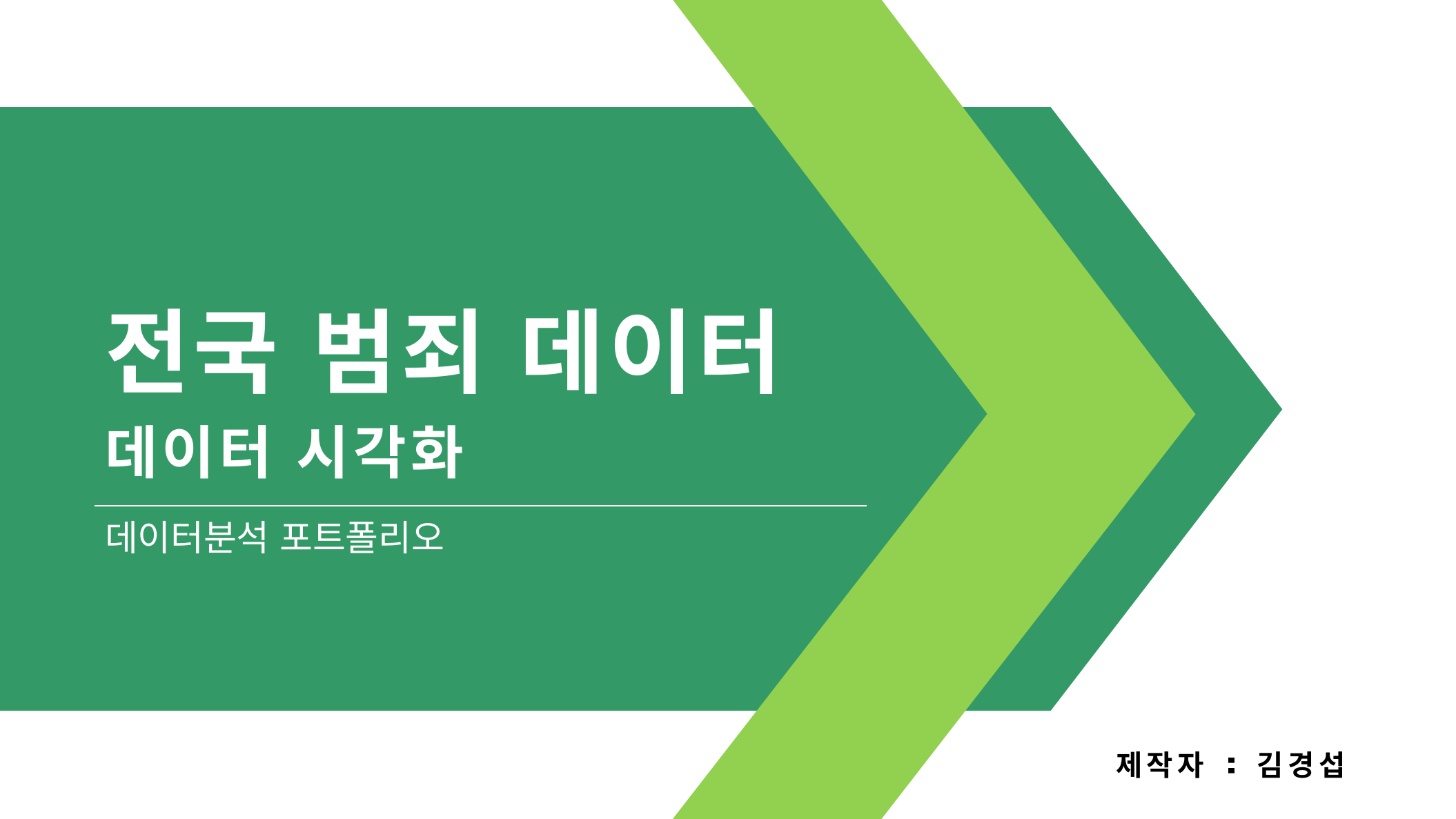

전국 범죄 데이터
데이터 시각화
데이터분석 포트폴리오
제작자 : 김경섭